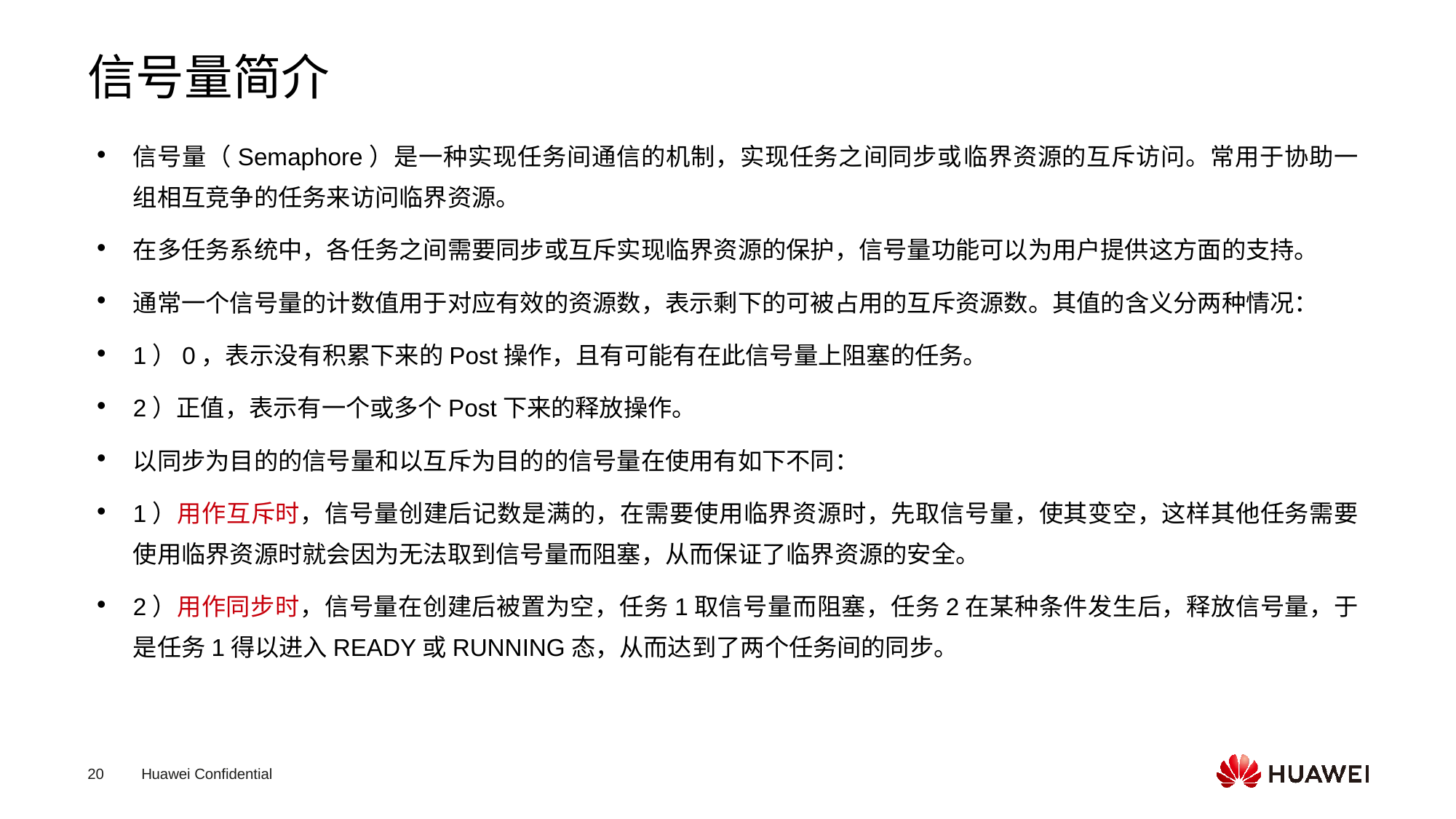

# 信号量简介
信号量（Semaphore）是一种实现任务间通信的机制，实现任务之间同步或临界资源的互斥访问。常用于协助一组相互竞争的任务来访问临界资源。
在多任务系统中，各任务之间需要同步或互斥实现临界资源的保护，信号量功能可以为用户提供这方面的支持。
通常一个信号量的计数值用于对应有效的资源数，表示剩下的可被占用的互斥资源数。其值的含义分两种情况：
1）0，表示没有积累下来的Post操作，且有可能有在此信号量上阻塞的任务。
2）正值，表示有一个或多个Post下来的释放操作。
以同步为目的的信号量和以互斥为目的的信号量在使用有如下不同：
1）用作互斥时，信号量创建后记数是满的，在需要使用临界资源时，先取信号量，使其变空，这样其他任务需要使用临界资源时就会因为无法取到信号量而阻塞，从而保证了临界资源的安全。
2）用作同步时，信号量在创建后被置为空，任务1取信号量而阻塞，任务2在某种条件发生后，释放信号量，于是任务1得以进入READY或RUNNING态，从而达到了两个任务间的同步。